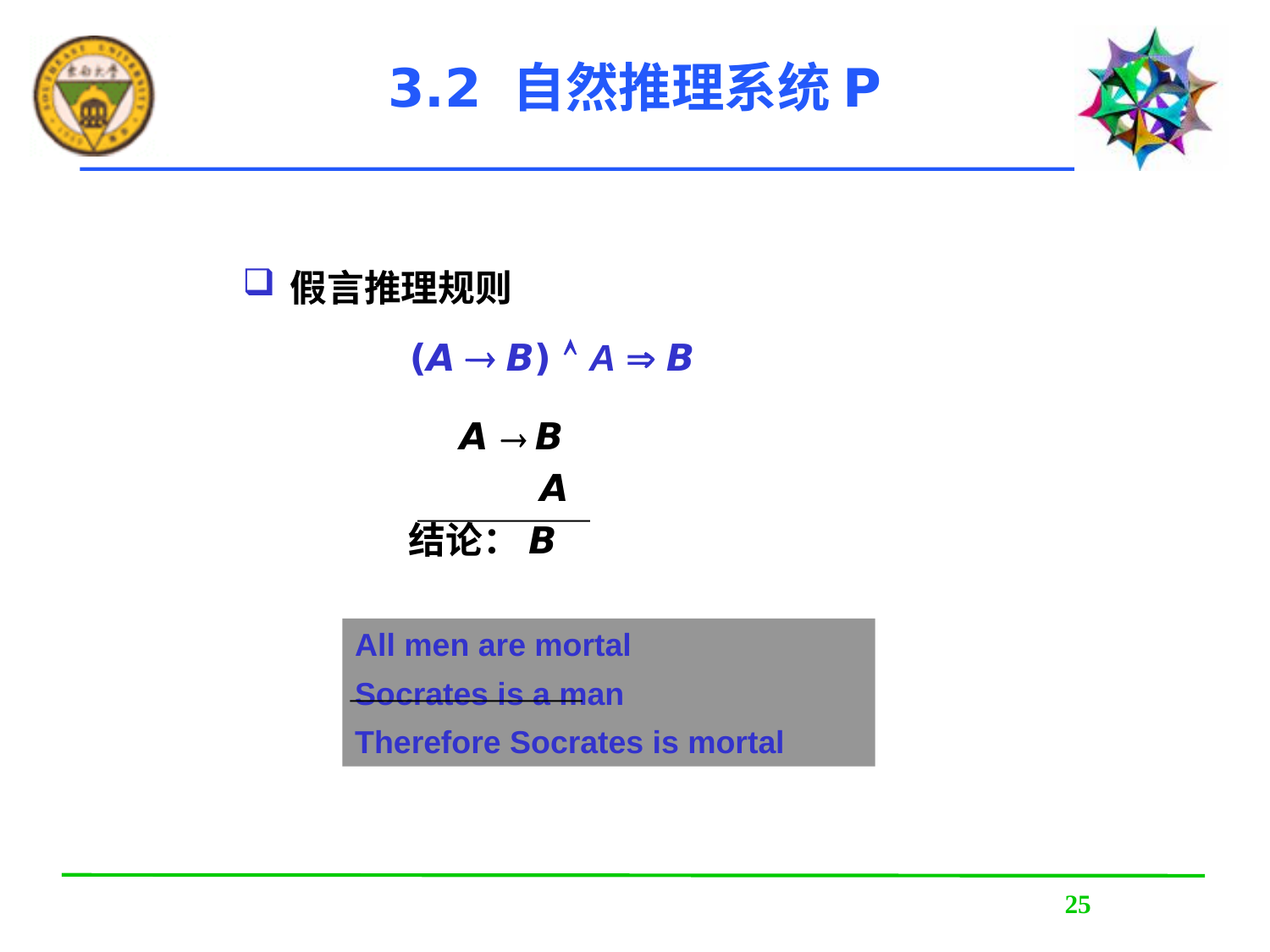

# 3.2 自然推理系统P
假言推理规则

                           A → B
                                     A
                      结论：B

(A → B) ∧ A ⇒ B

All men are mortal
Socrates is a man
Therefore Socrates is mortal